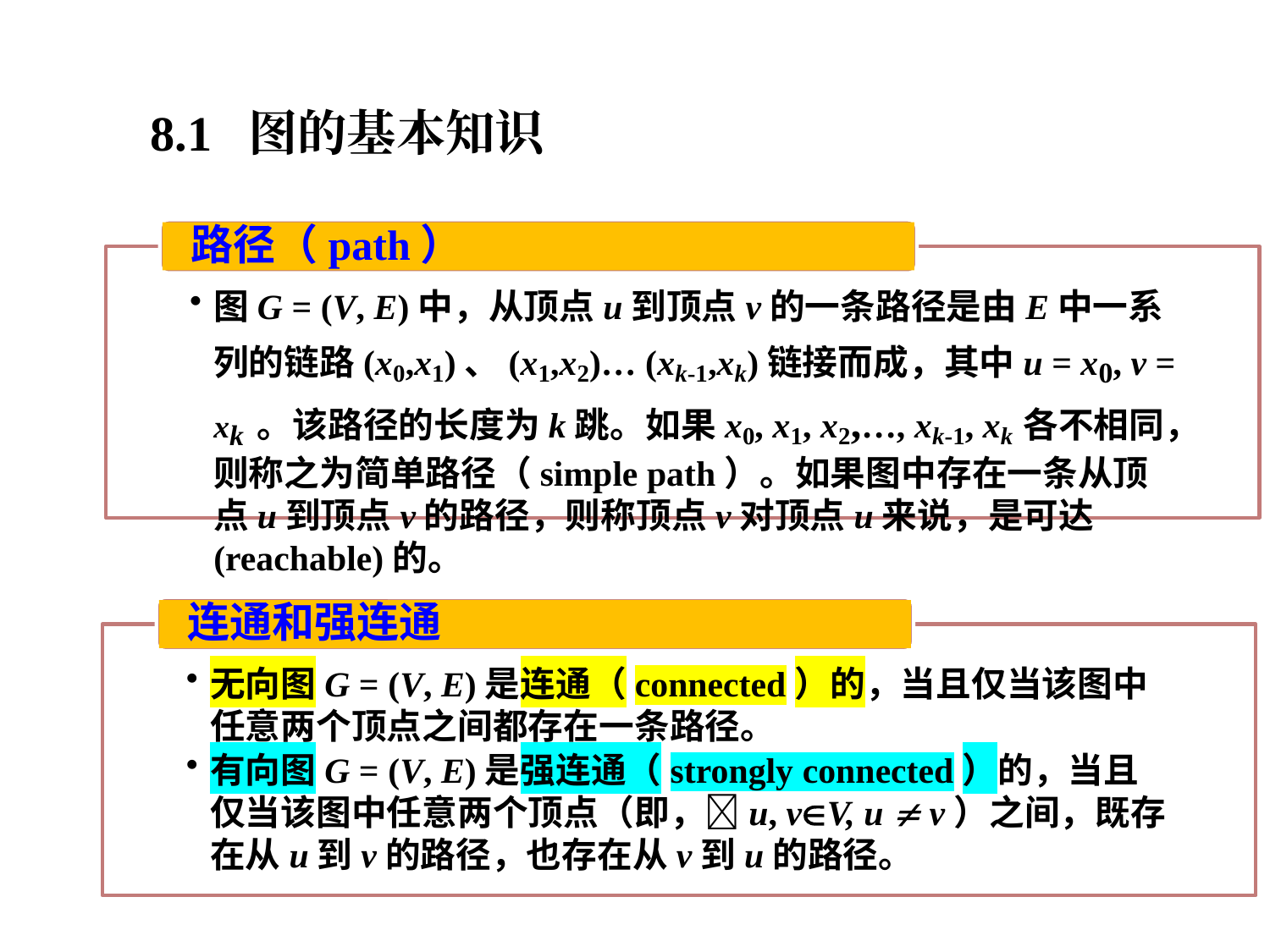

8.1  图的基本知识

路径（path）

图G = (V, E)中，从顶点u到顶点v的一条路径是由E中一系列的链路(x0,x1)、(x1,x2)… (xk-1,xk)链接而成，其中u = x0, v = xk 。该路径的长度为k跳。如果x0, x1, x2,…, xk-1, xk各不相同，则称之为简单路径（simple path）。如果图中存在一条从顶点u到顶点v的路径，则称顶点v对顶点u来说，是可达(reachable)的。

连通和强连通

无向图G = (V, E)是连通（connected）的，当且仅当该图中任意两个顶点之间都存在一条路径。
有向图G = (V, E)是强连通（strongly connected）的，当且仅当该图中任意两个顶点（即，∀u, v∈V, u ≠ v）之间，既存在从u到v的路径，也存在从v到u的路径。